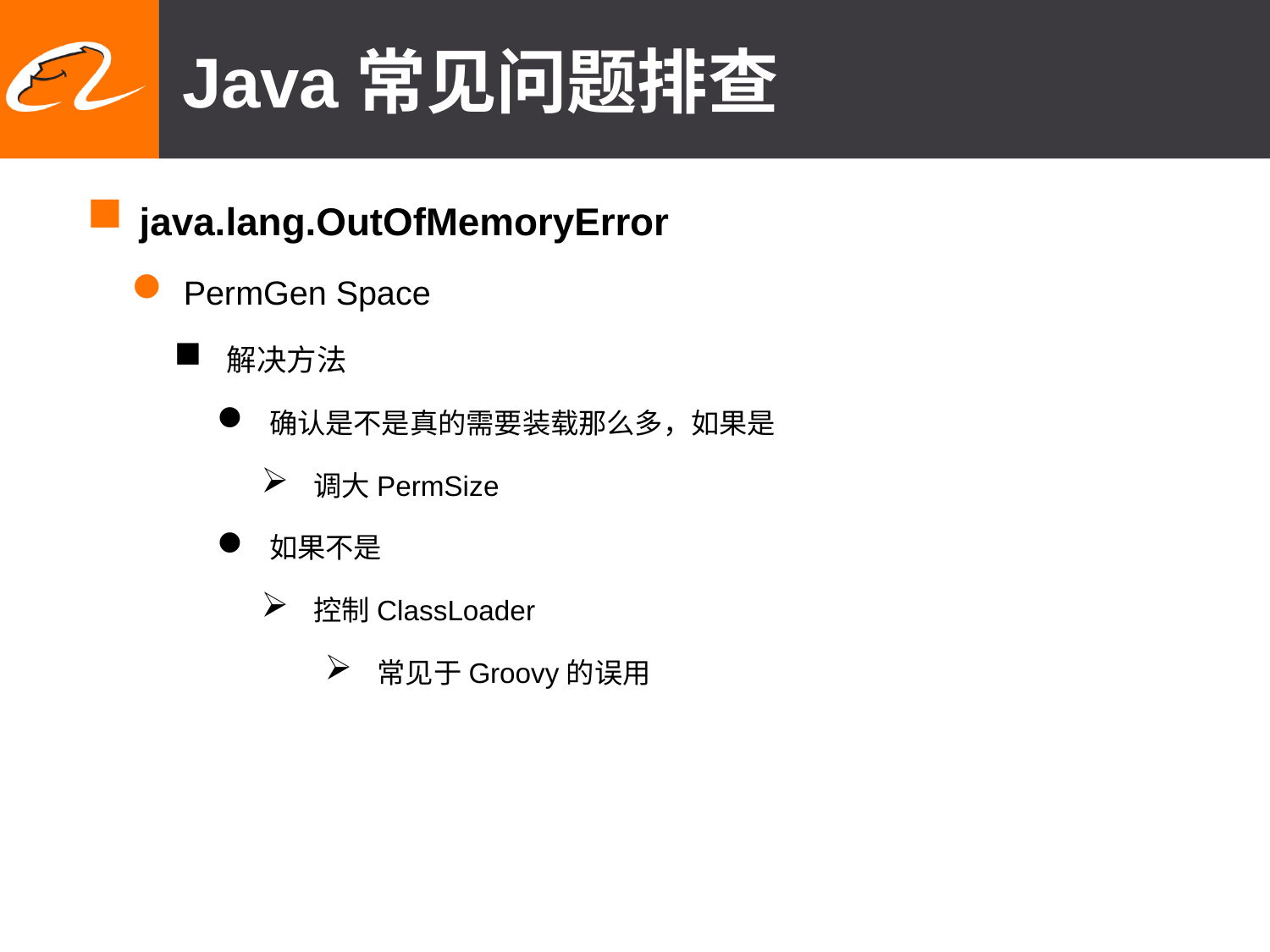

# Java常见问题排查
java.lang.OutOfMemoryError
PermGen Space
解决方法
确认是不是真的需要装载那么多，如果是
调大PermSize
如果不是
控制ClassLoader
常见于Groovy的误用